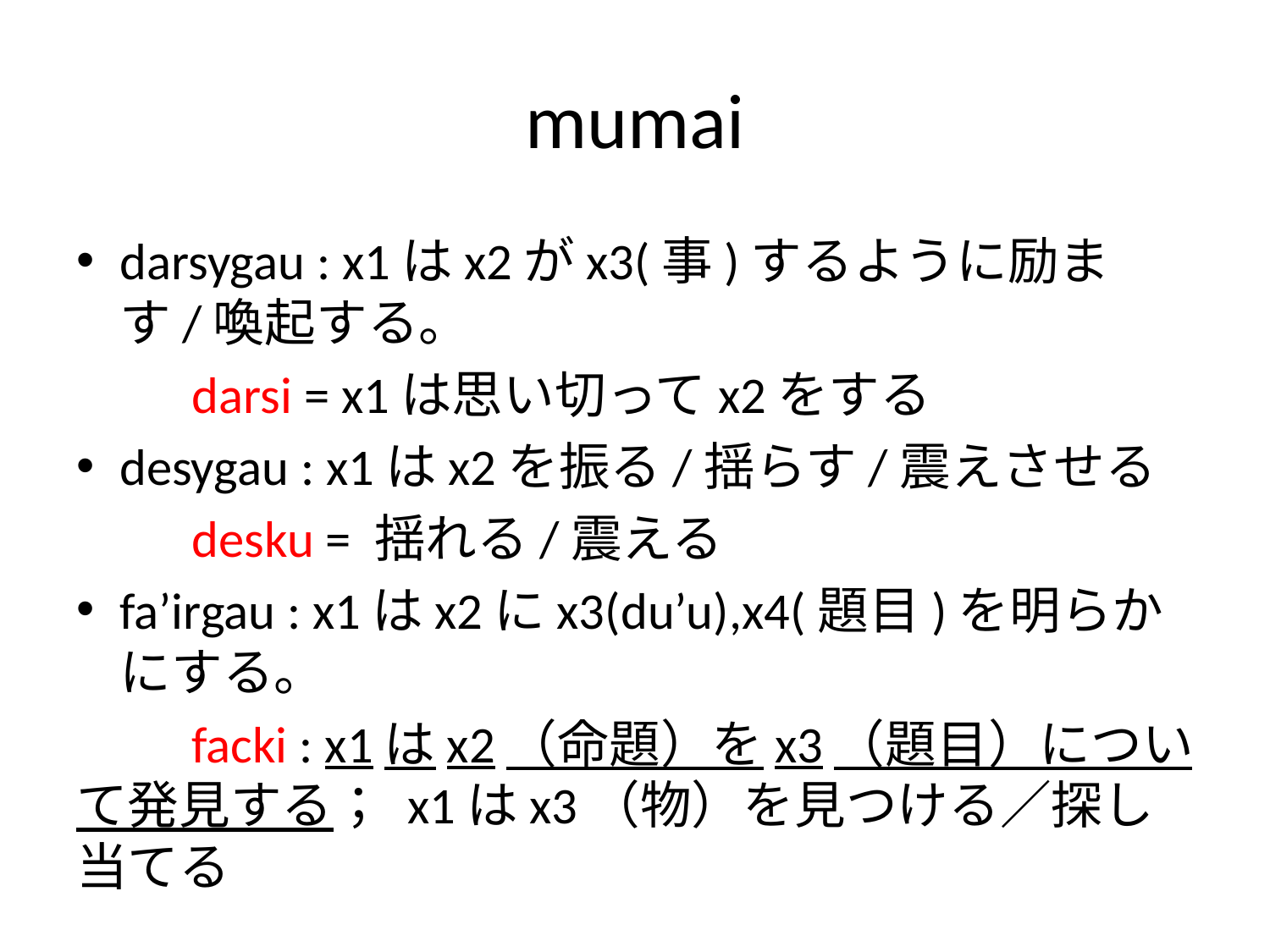

# mumai
darsygau : x1はx2がx3(事)するように励ます/喚起する。
	darsi = x1は思い切ってx2をする
desygau : x1はx2を振る/揺らす/震えさせる
	desku = 揺れる/震える
fa’irgau : x1はx2にx3(du’u),x4(題目)を明らかにする。
	facki : x1はx2（命題）をx3（題目）について発見する； x1はx3（物）を見つける／探し当てる